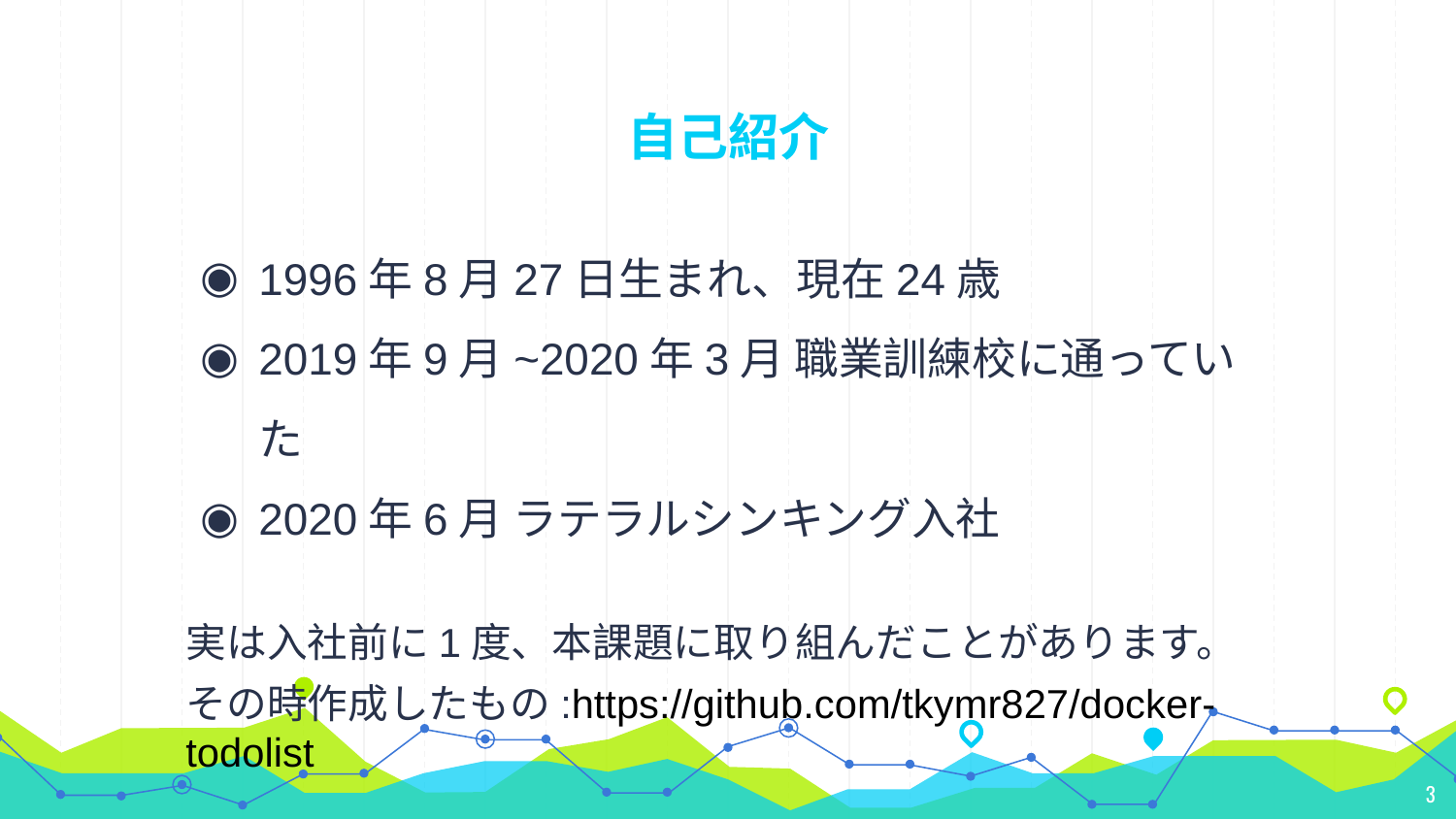

# 自己紹介
1996年8月27日生まれ、現在24歳
2019年9月~2020年3月 職業訓練校に通っていた
2020年6月 ラテラルシンキング入社

実は入社前に1度、本課題に取り組んだことがあります。
その時作成したもの:https://github.com/tkymr827/docker-todolist
3